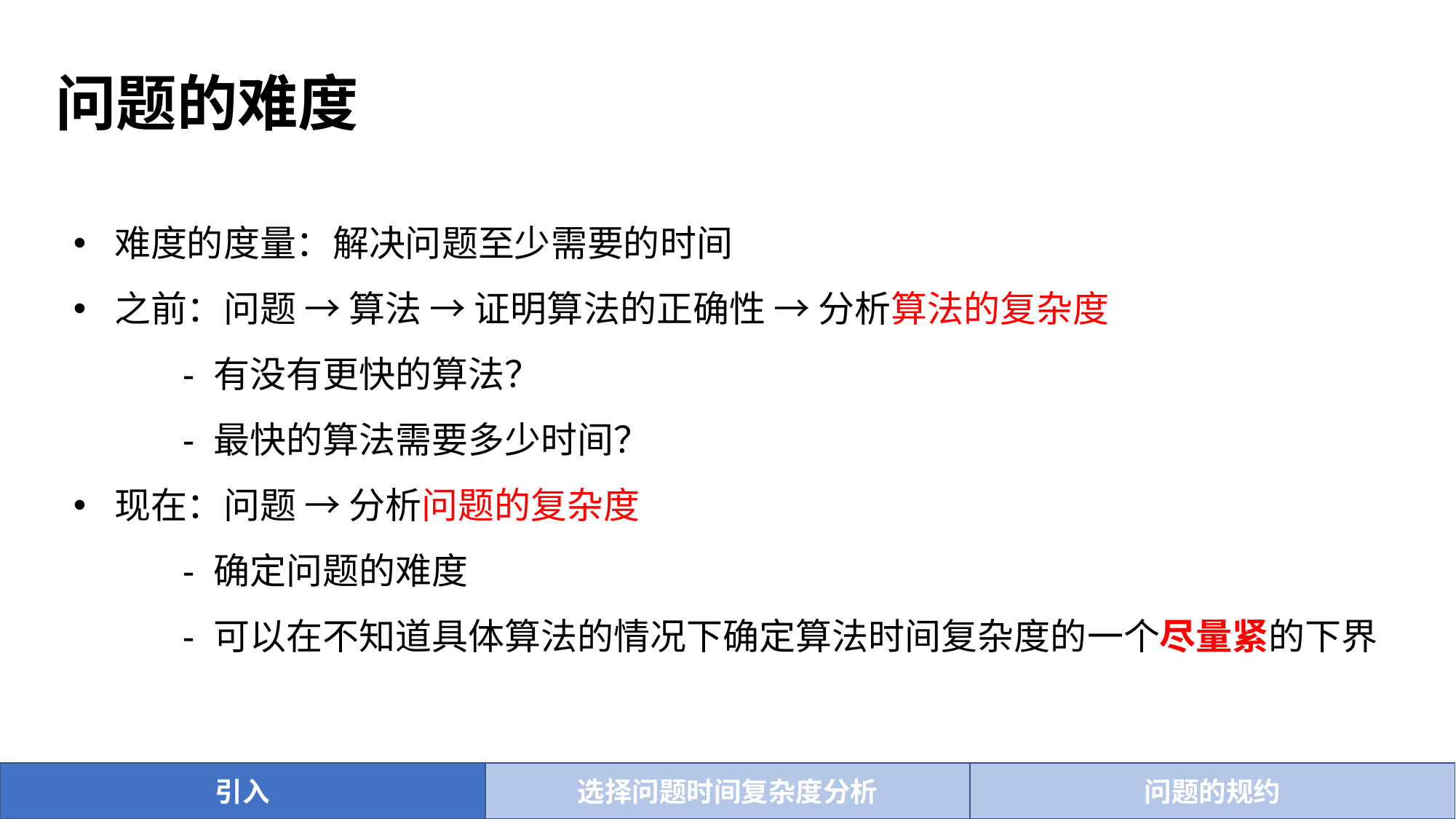

# 问题的难度
难度的度量：解决问题至少需要的时间
之前：问题 → 算法 → 证明算法的正确性 → 分析算法的复杂度
	- 有没有更快的算法？
	- 最快的算法需要多少时间？
现在：问题 → 分析问题的复杂度
	- 确定问题的难度
	- 可以在不知道具体算法的情况下确定算法时间复杂度的一个尽量紧的下界
引入
选择问题时间复杂度分析
问题的规约